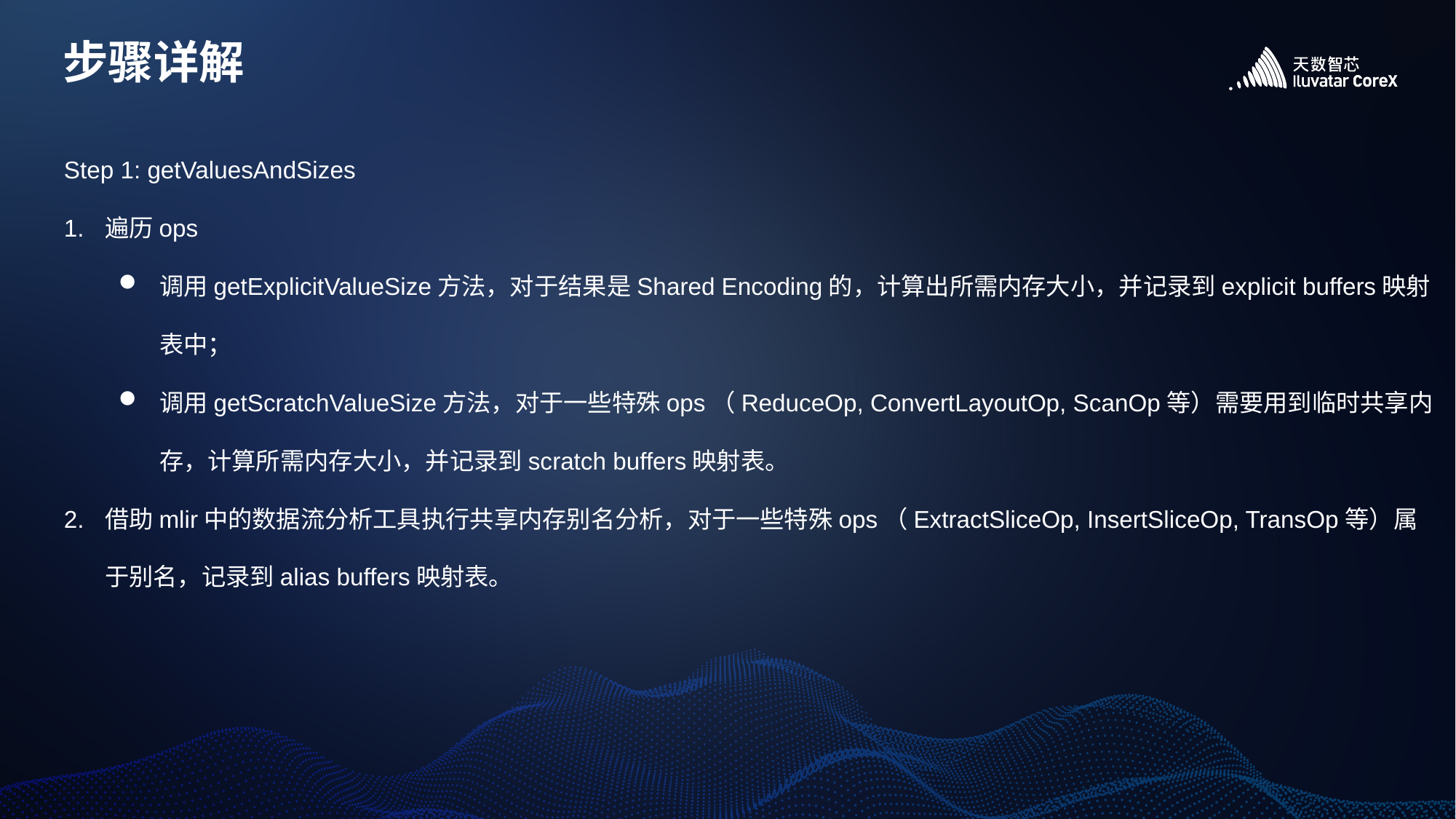

# 步骤详解
Step 1: getValuesAndSizes
遍历ops
调用getExplicitValueSize方法，对于结果是Shared Encoding的，计算出所需内存大小，并记录到explicit buffers映射表中；
调用getScratchValueSize方法，对于一些特殊ops（ReduceOp, ConvertLayoutOp, ScanOp等）需要用到临时共享内存，计算所需内存大小，并记录到scratch buffers映射表。
借助mlir中的数据流分析工具执行共享内存别名分析，对于一些特殊ops（ExtractSliceOp, InsertSliceOp, TransOp等）属于别名，记录到alias buffers映射表。